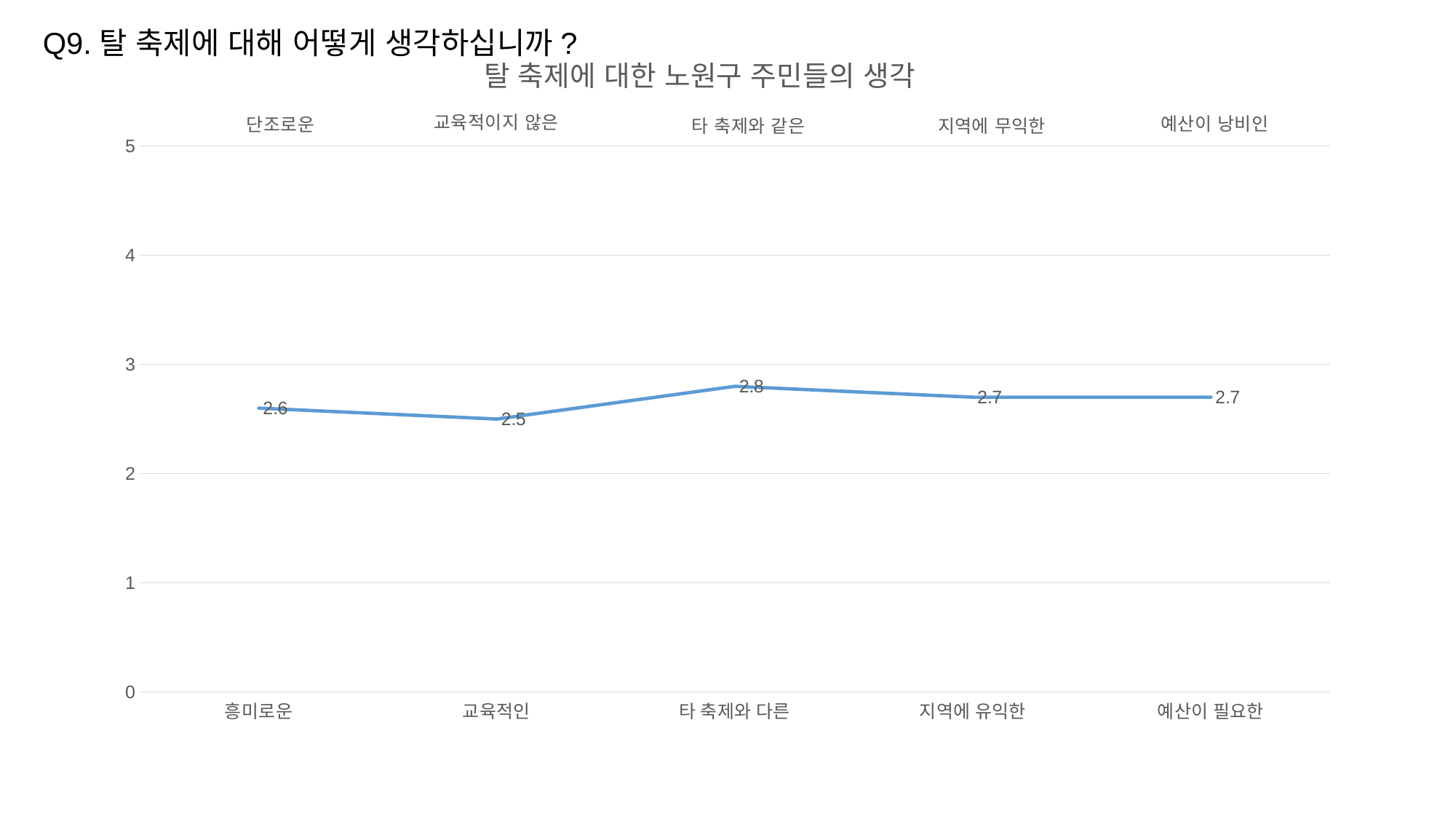

Q9.탈 축제에 대해 어떻게 생각하십니까?

### Chart: 탈 축제에 대한 노원구 주민들의 생각

| Category | 계열 1 | 열1 | 열2 |
|---|---|---|---|
| 흥미로운 | 2.6 | None | None |
| 교육적인 | 2.5 | None | None |
| 타 축제와 다른 | 2.8 | None | None |
| 지역에 유익한 | 2.7 | None | None |
| 예산이 필요한 | 2.7 | None | None |